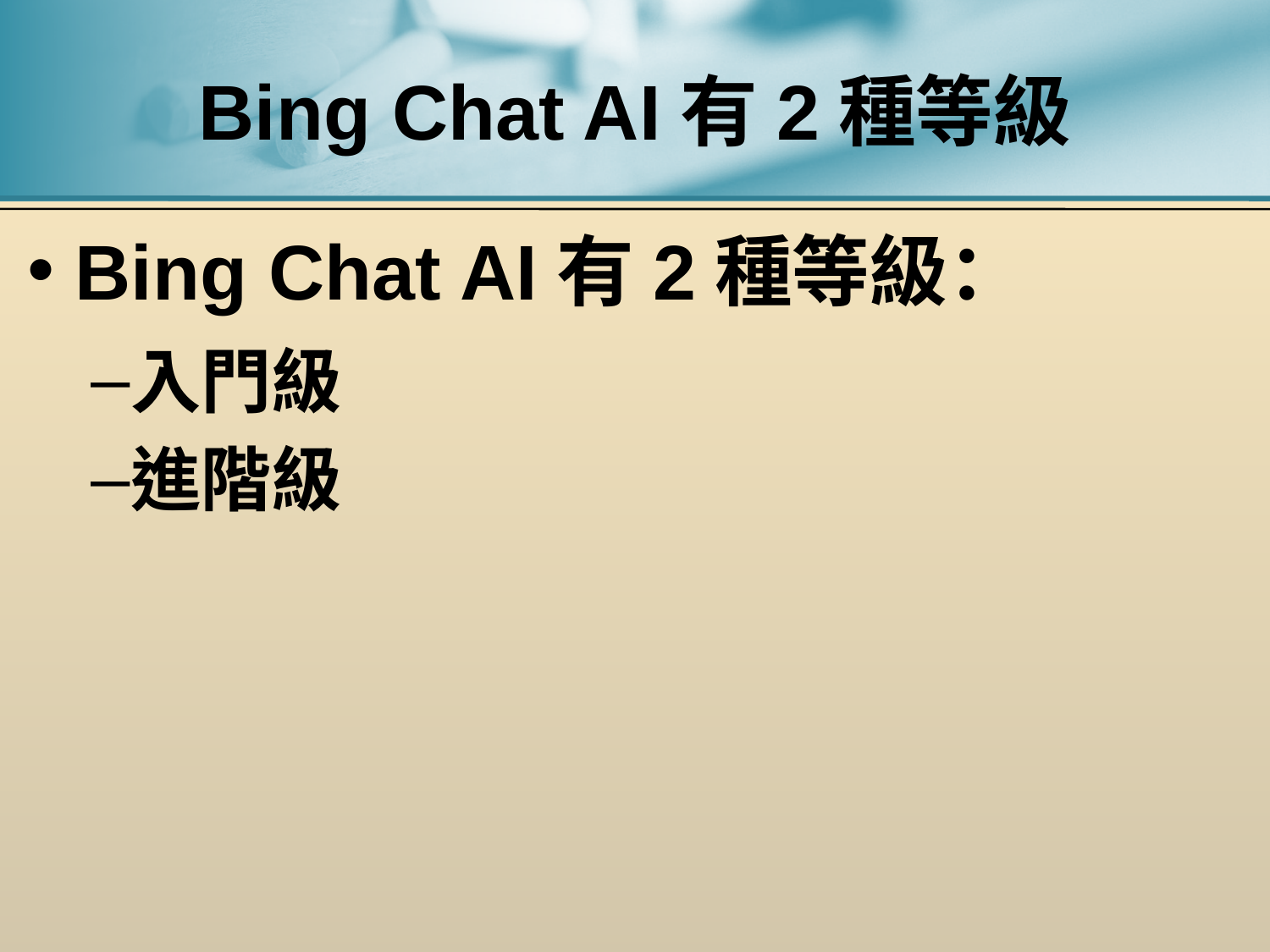

# Bing Chat AI有2種等級
Bing Chat AI有2種等級：
入門級
進階級